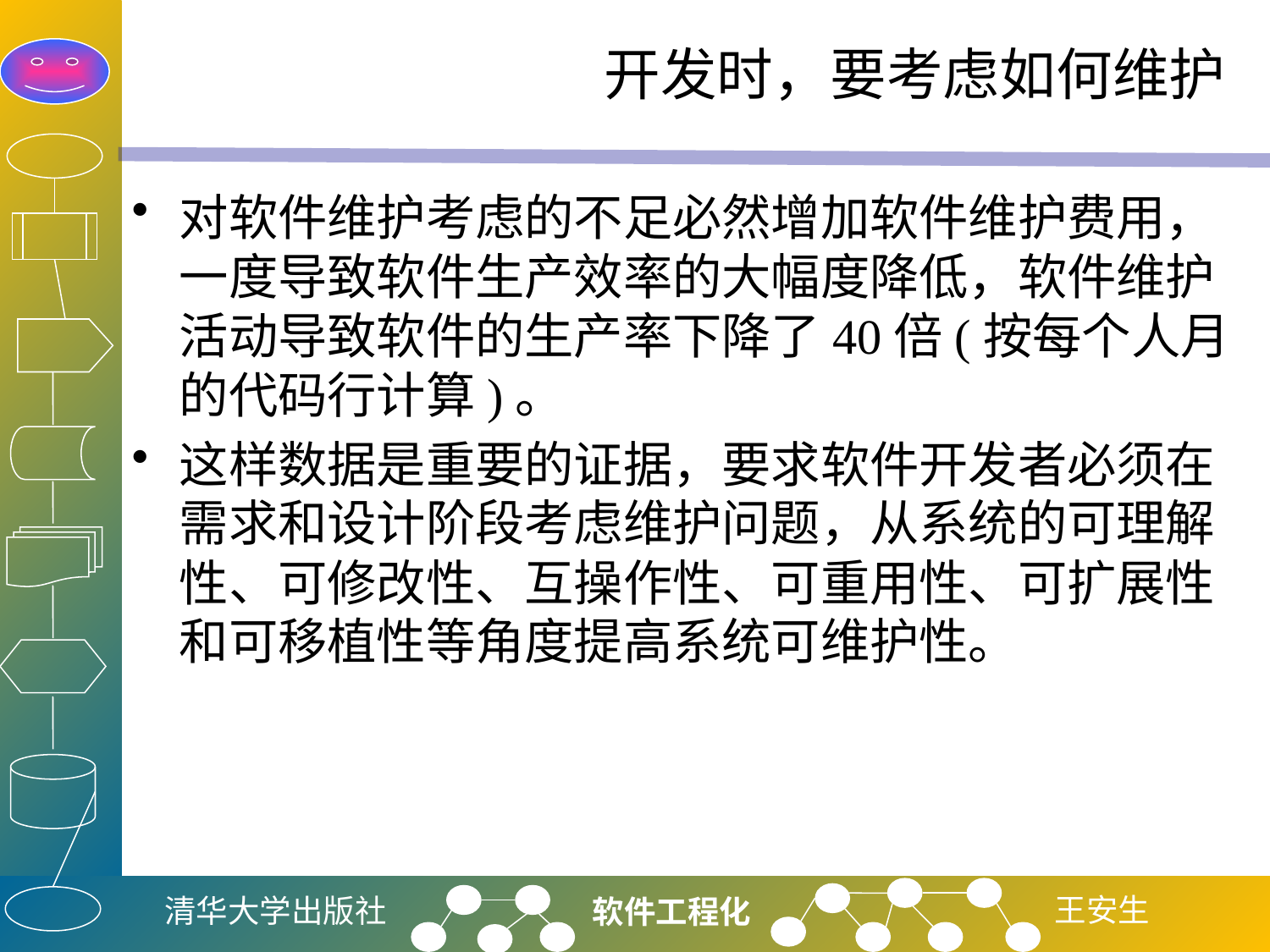

# 开发时，要考虑如何维护
对软件维护考虑的不足必然增加软件维护费用，一度导致软件生产效率的大幅度降低，软件维护活动导致软件的生产率下降了40倍(按每个人月的代码行计算)。
这样数据是重要的证据，要求软件开发者必须在需求和设计阶段考虑维护问题，从系统的可理解性、可修改性、互操作性、可重用性、可扩展性和可移植性等角度提高系统可维护性。